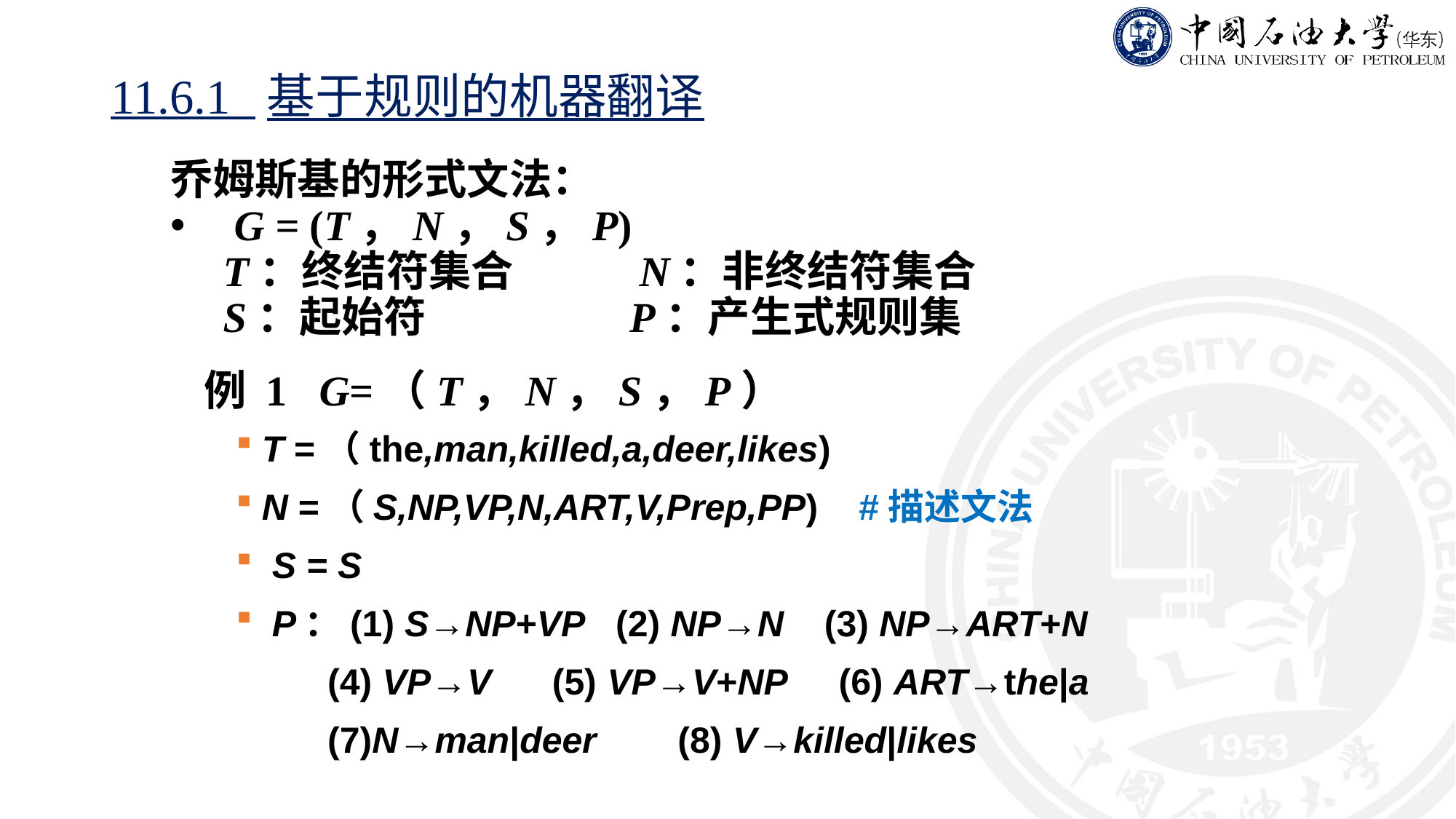

# 11.6.1  基于规则的机器翻译
乔姆斯基的形式文法：
G = (T，N，S，P)
     T：终结符集合            N：非终结符集合
     S：起始符                    P：产生式规则集
例 1   G=（T，N，S，P）
T =（the,man,killed,a,deer,likes)
N =（S,NP,VP,N,ART,V,Prep,PP)    #描述文法
 S = S
 P：(1) S→NP+VP   (2) NP→N    (3) NP→ART+N
         (4) VP→V      (5) VP→V+NP     (6) ART→the|a
         (7)N→man|deer        (8) V→killed|likes